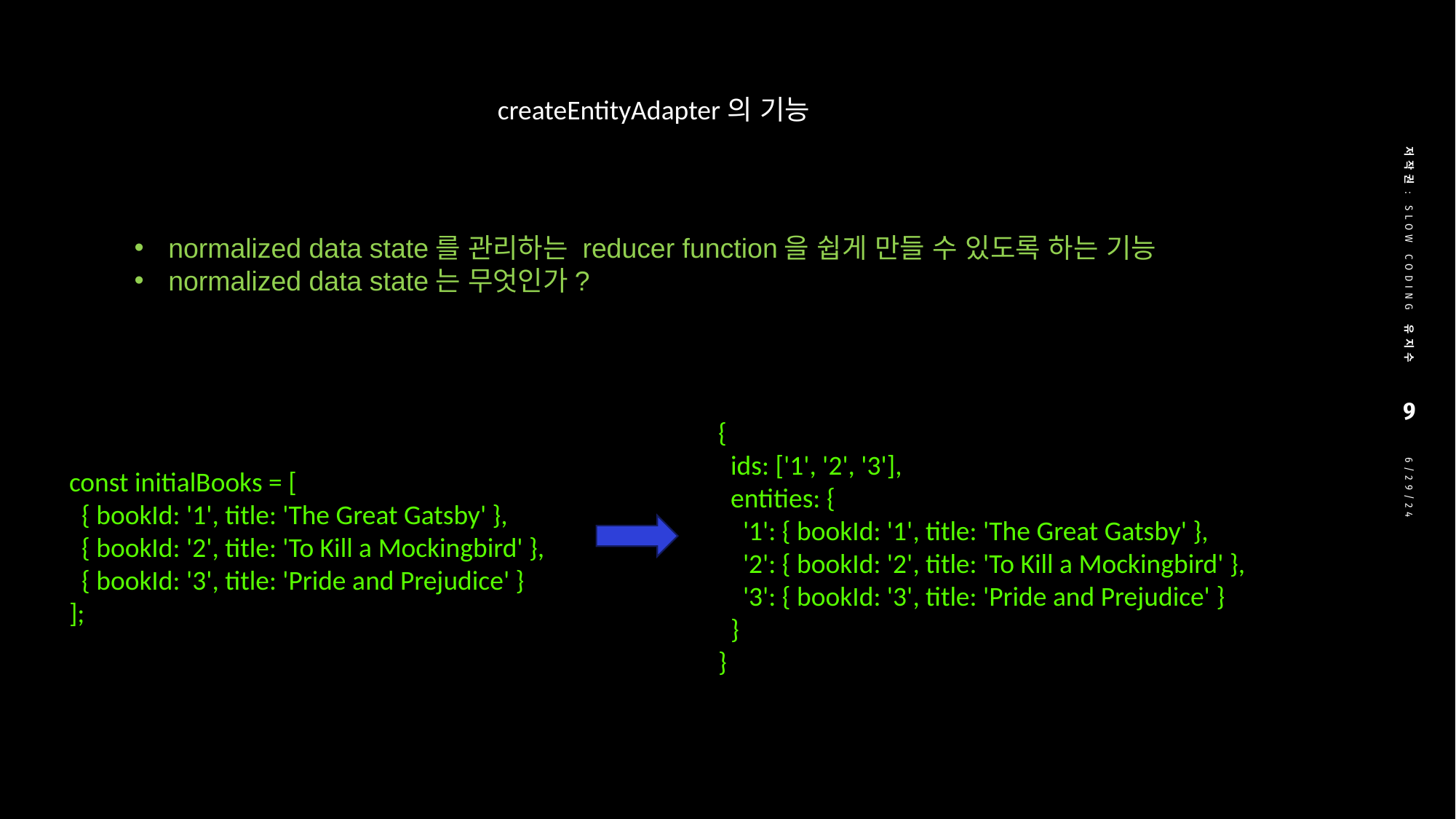

createEntityAdapter의 기능
저작권: Slow Coding 유지수
normalized data state를 관리하는 reducer function을 쉽게 만들 수 있도록 하는 기능
normalized data state는 무엇인가?

9
{
  ids: ['1', '2', '3'],
  entities: {
    '1': { bookId: '1', title: 'The Great Gatsby' },
    '2': { bookId: '2', title: 'To Kill a Mockingbird' },
    '3': { bookId: '3', title: 'Pride and Prejudice' }
  }
}
const initialBooks = [
  { bookId: '1', title: 'The Great Gatsby' },
  { bookId: '2', title: 'To Kill a Mockingbird' },
  { bookId: '3', title: 'Pride and Prejudice' }
];

6/29/24